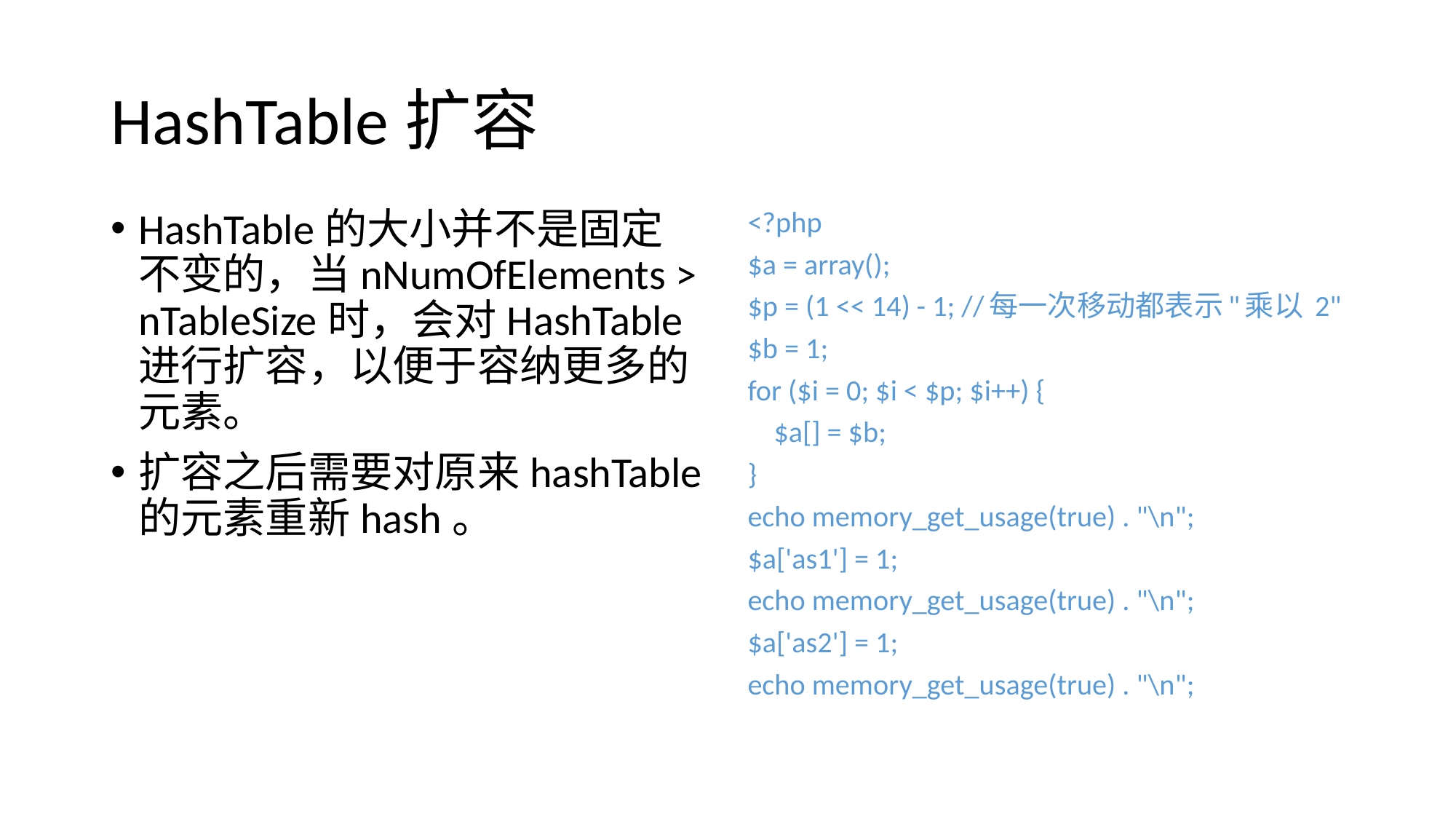

# HashTable扩容
HashTable的大小并不是固定不变的，当nNumOfElements > nTableSize时，会对HashTable进行扩容，以便于容纳更多的元素。
扩容之后需要对原来hashTable的元素重新hash。
<?php
$a = array();
$p = (1 << 14) - 1; //每一次移动都表示"乘以 2"
$b = 1;
for ($i = 0; $i < $p; $i++) {
    $a[] = $b;
}
echo memory_get_usage(true) . "\n";
$a['as1'] = 1;
echo memory_get_usage(true) . "\n";
$a['as2'] = 1;
echo memory_get_usage(true) . "\n";